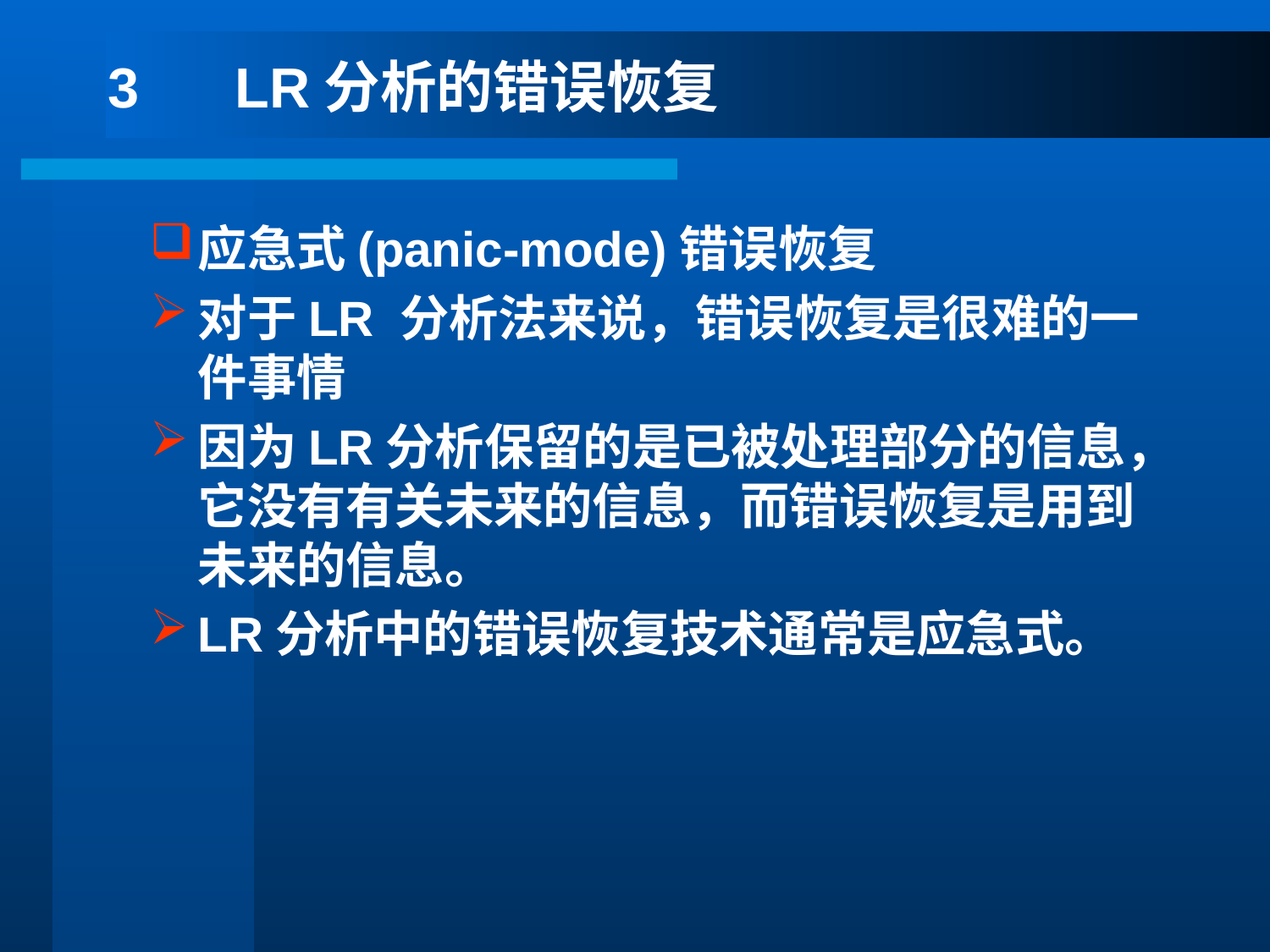

# 3	LR分析的错误恢复
应急式(panic-mode)错误恢复
对于LR 分析法来说，错误恢复是很难的一件事情
因为LR分析保留的是已被处理部分的信息，它没有有关未来的信息，而错误恢复是用到未来的信息。
LR分析中的错误恢复技术通常是应急式。